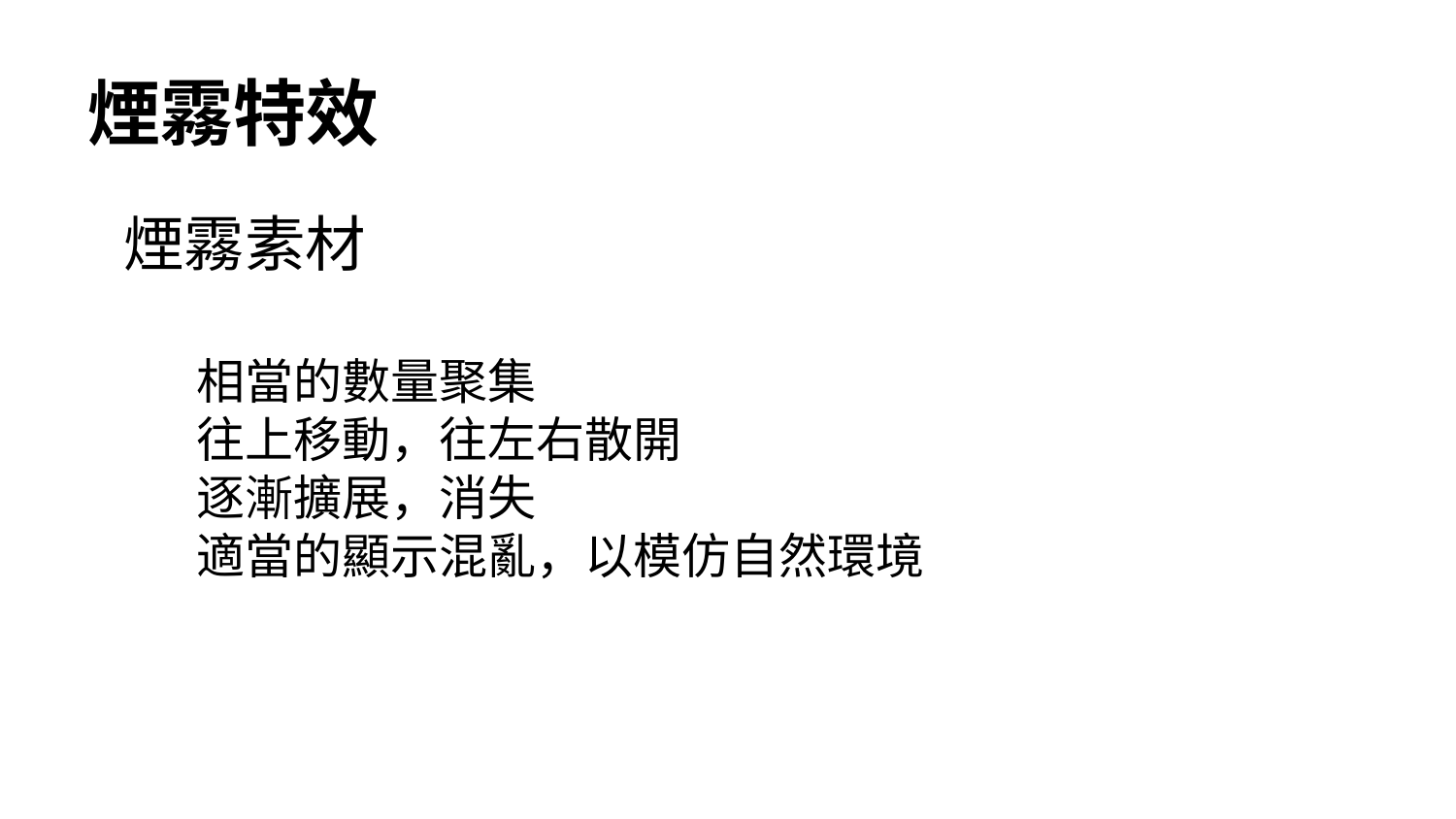

# 煙霧特效
煙霧素材

相當的數量聚集
往上移動，往左右散開
逐漸擴展，消失
適當的顯示混亂，以模仿自然環境